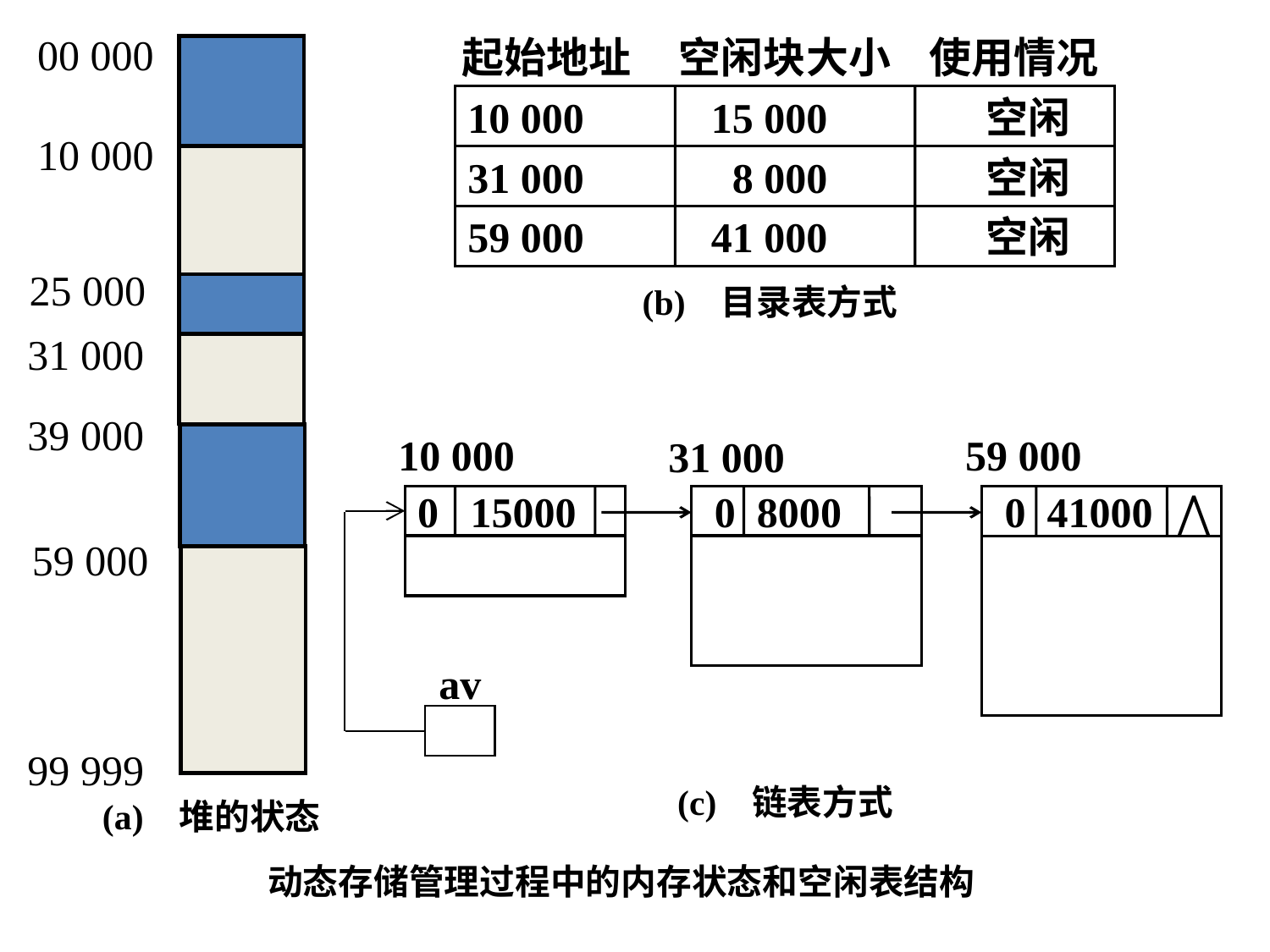

00 000
10 000
25 000
31 000
39 000
59 000
99 999

(a)   堆的状态
起始地址     空闲块大小    使用情况
10 000            15 000              空闲

31 000              8 000              空闲

59 000            41 000              空闲

(b)   目录表方式
10 000
59 000
31 000
0   15000

 0  8000

 0  41000  ⋀

av

(c)   链表方式
动态存储管理过程中的内存状态和空闲表结构